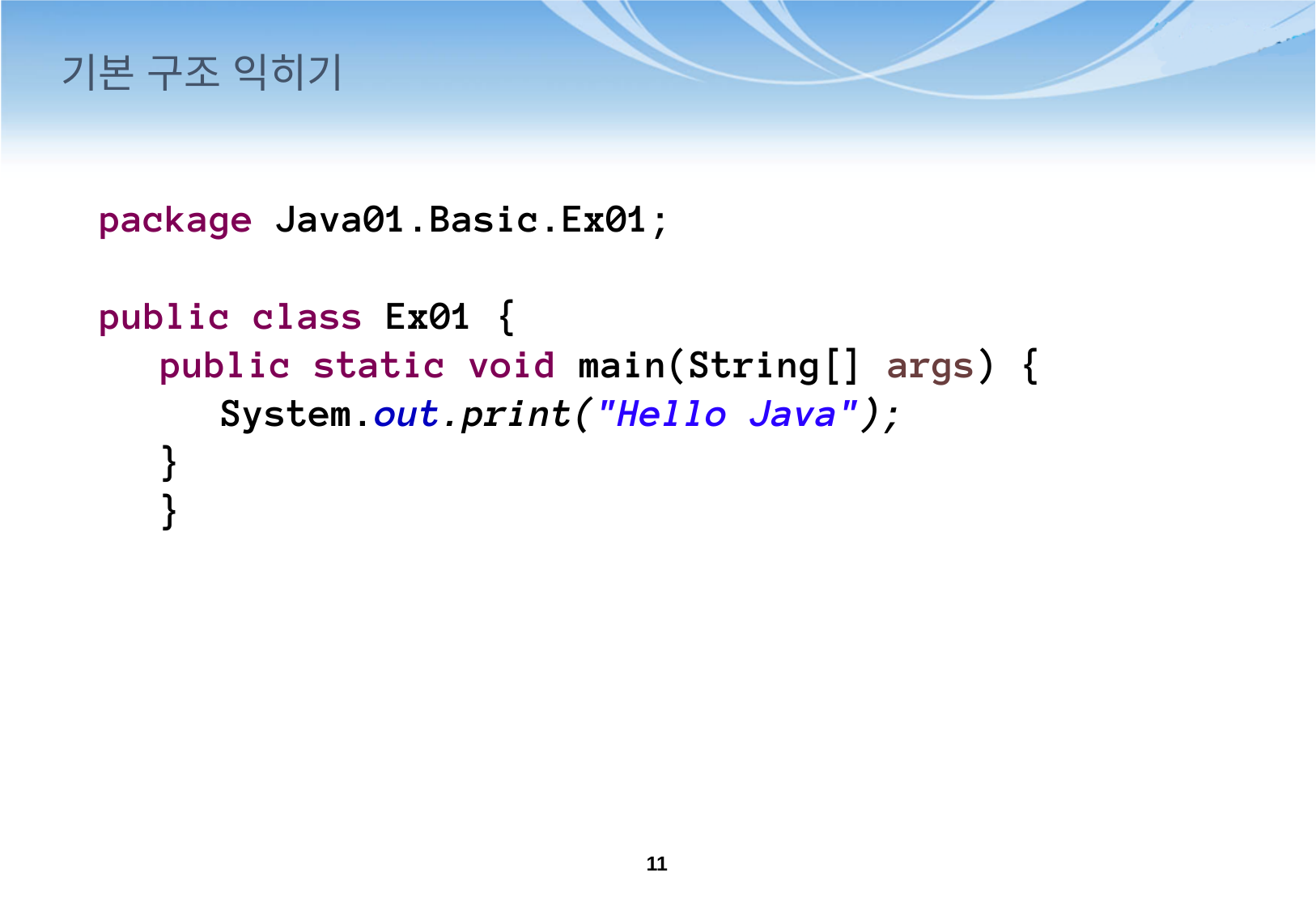

# 기본 구조 익히기
package Java01.Basic.Ex01;

public class Ex01 {
public static void main(String[] args) {
System.out.print("Hello Java");
}
}
11